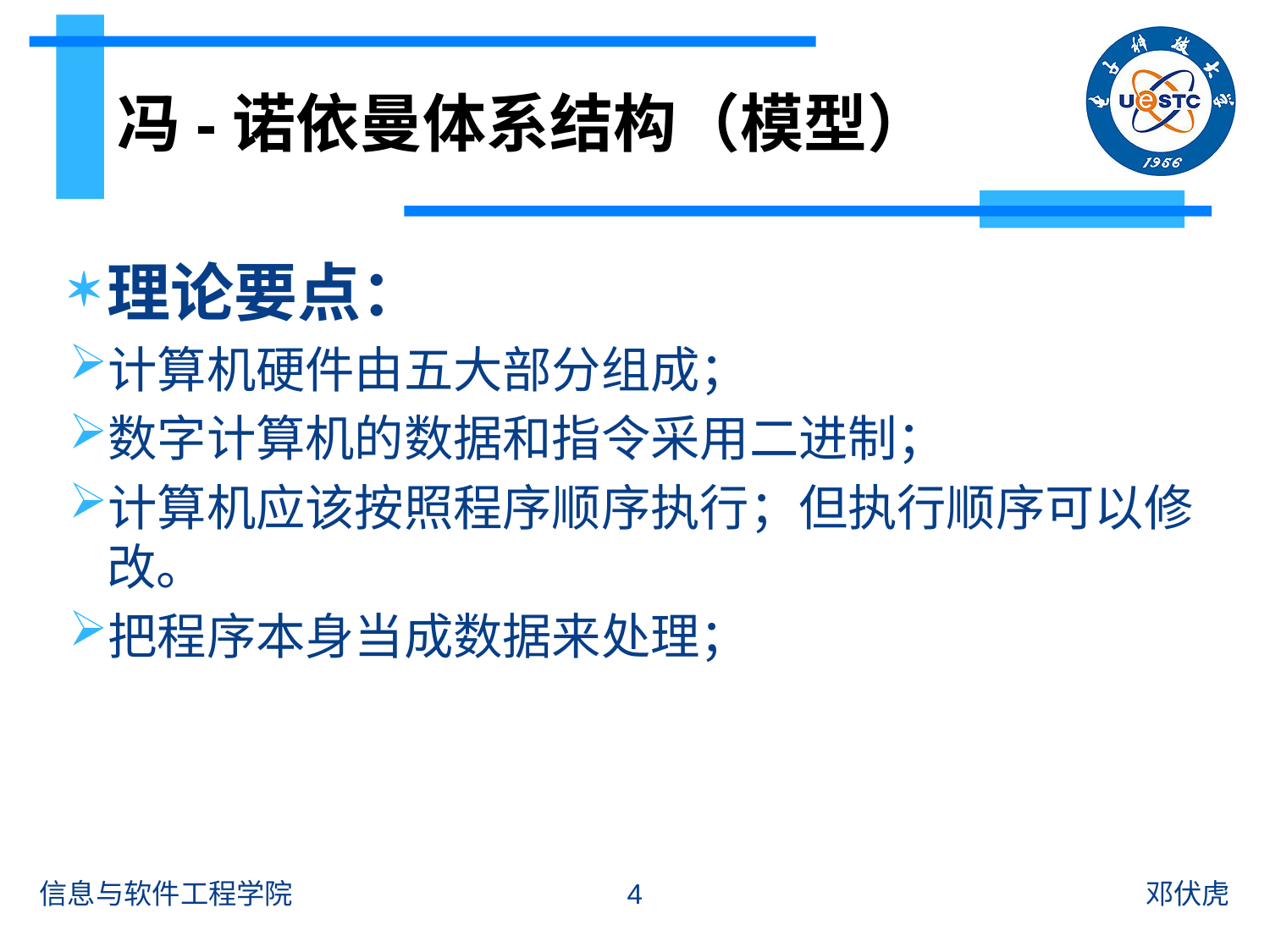

# 冯-诺依曼体系结构（模型）
理论要点：
计算机硬件由五大部分组成；
数字计算机的数据和指令采用二进制；
计算机应该按照程序顺序执行；但执行顺序可以修改。
把程序本身当成数据来处理；

4
信息与软件工程学院
邓伏虎